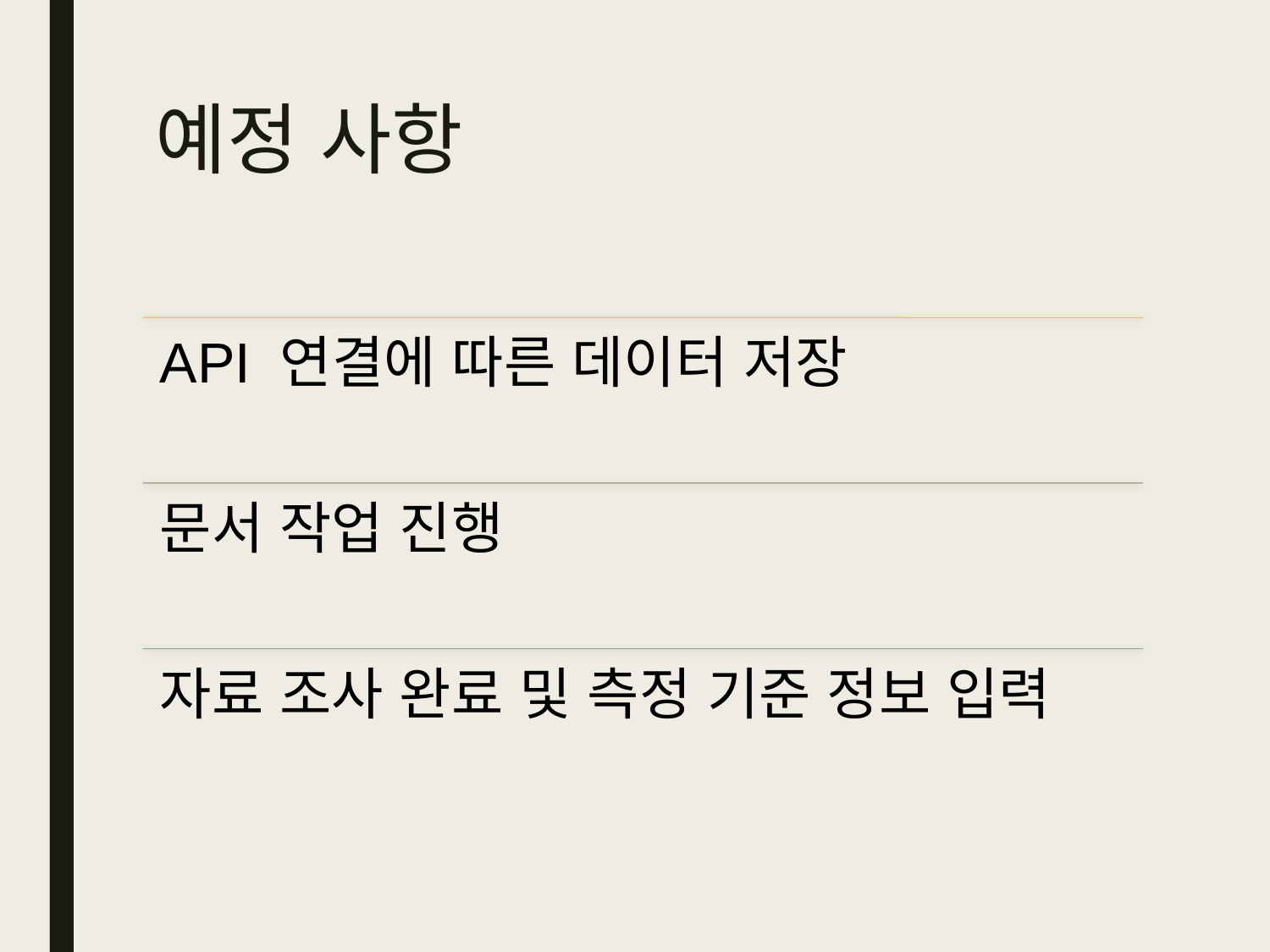

# 예정 사항
API 연결에 따른 데이터 저장
문서 작업 진행
자료 조사 완료 및 측정 기준 정보 입력